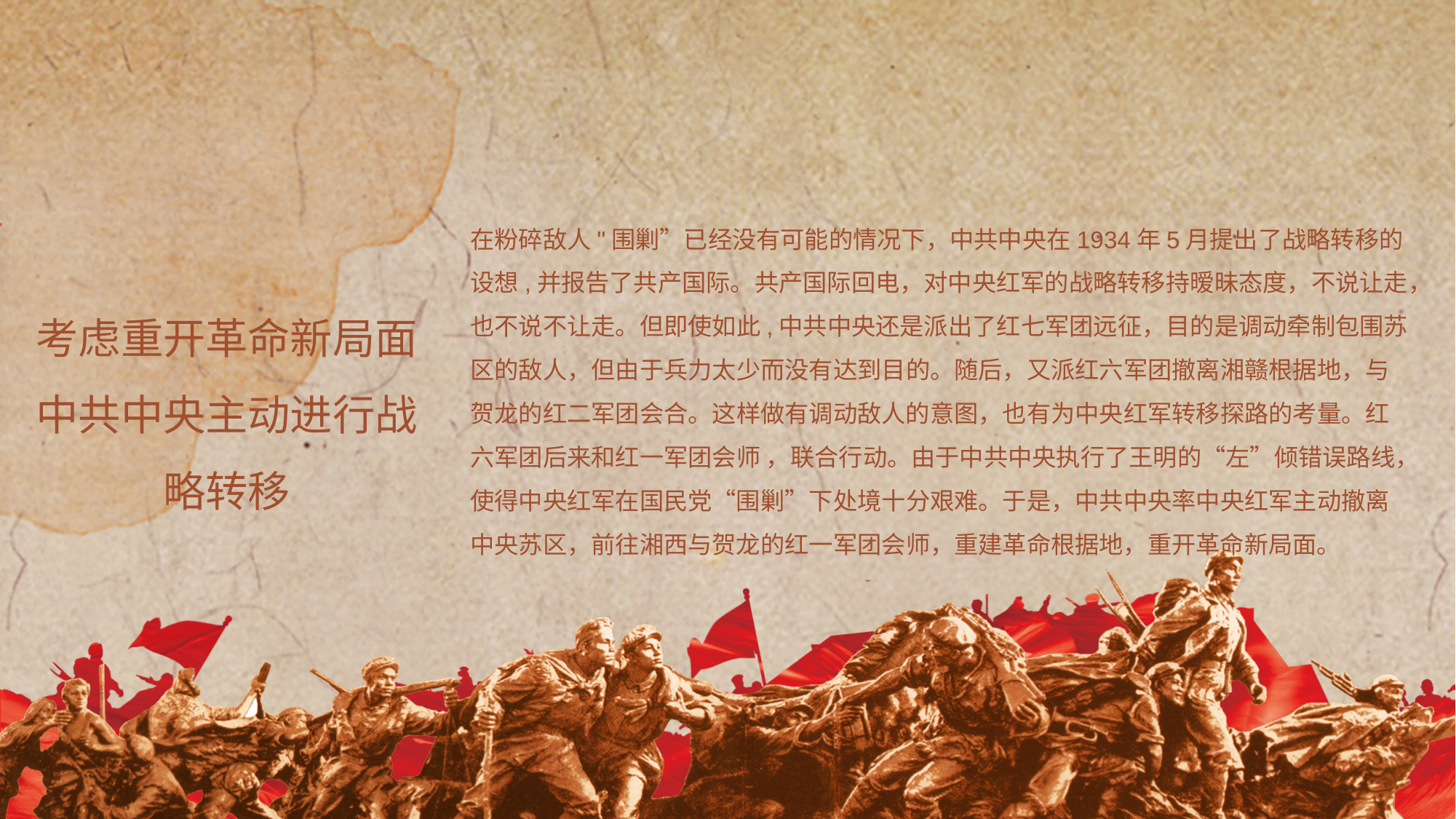

在粉碎敌人"围剿”已经没有可能的情况下，中共中央在1934年5月提出了战略转移的设想,并报告了共产国际。共产国际回电，对中央红军的战略转移持暧昧态度，不说让走，也不说不让走。但即使如此,中共中央还是派出了红七军团远征，目的是调动牵制包围苏区的敌人，但由于兵力太少而没有达到目的。随后，又派红六军团撤离湘赣根据地，与贺龙的红二军团会合。这样做有调动敌人的意图，也有为中央红军转移探路的考量。红六军团后来和红一军团会师 ，联合行动。由于中共中央执行了王明的“左”倾错误路线，使得中央红军在国民党“围剿”下处境十分艰难。于是，中共中央率中央红军主动撤离中央苏区，前往湘西与贺龙的红一军团会师，重建革命根据地，重开革命新局面。
考虑重开革命新局面
中共中央主动进行战略转移